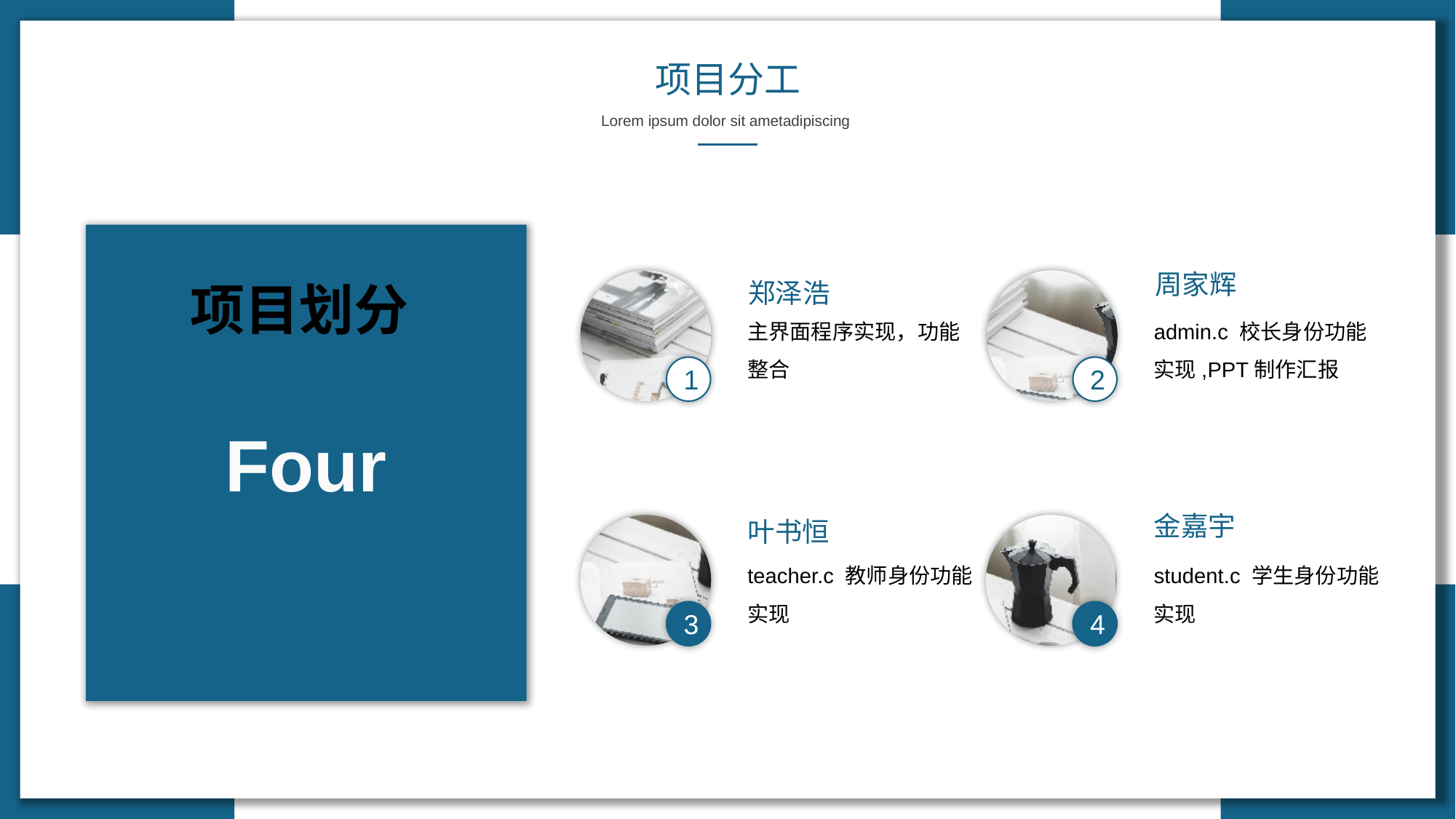

项目分工
Lorem ipsum dolor sit ametadipiscing
Four

周家辉
项目划分

郑泽浩

主界面程序实现，功能整合
admin.c 校长身份功能实现,PPT制作汇报
1
2
金嘉宇
叶书恒

teacher.c 教师身份功能实现
student.c 学生身份功能实现

3
4